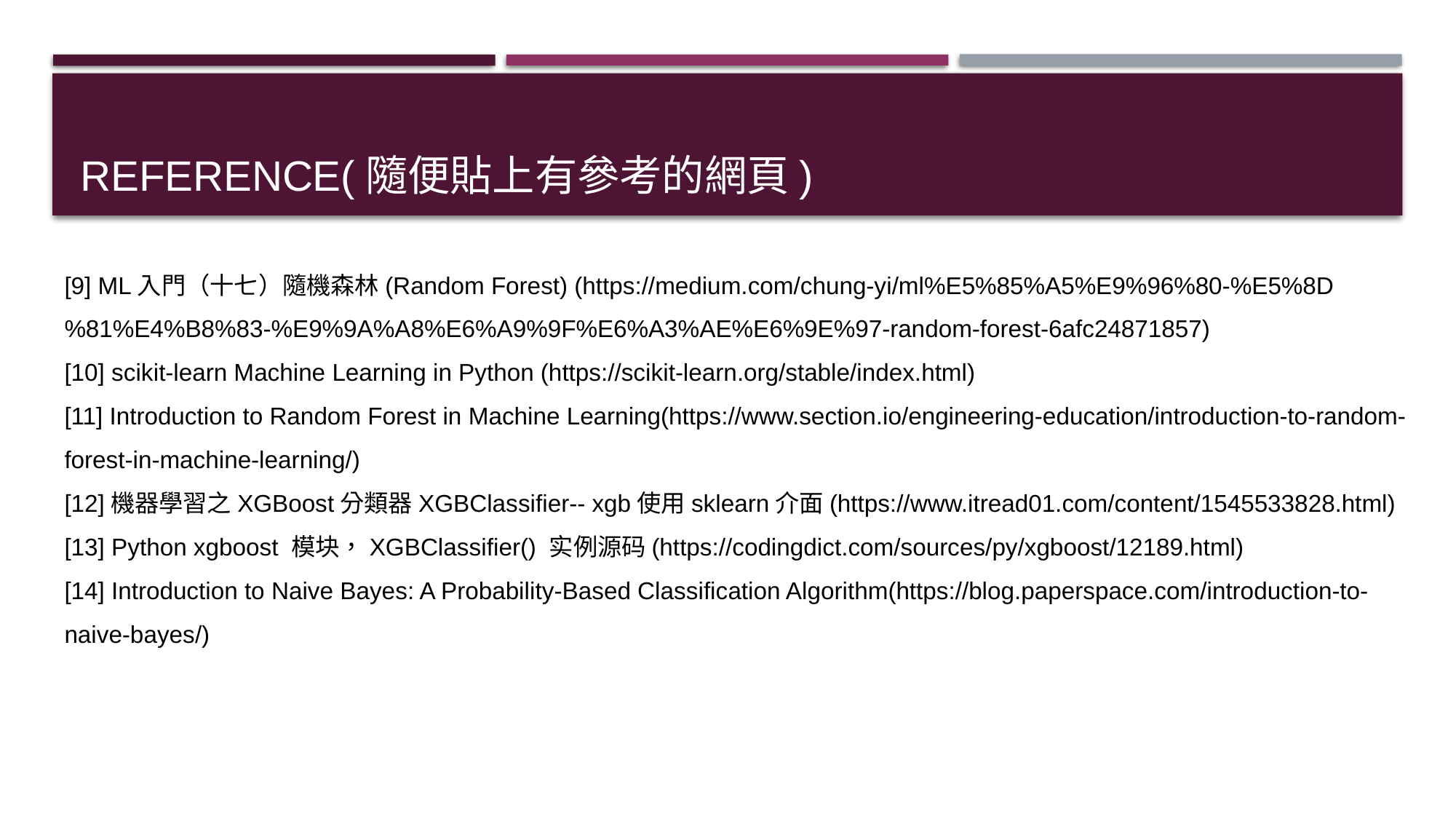

# Reference(隨便貼上有參考的網頁)

[9] ML入門（十七）隨機森林(Random Forest) (https://medium.com/chung-yi/ml%E5%85%A5%E9%96%80-%E5%8D%81%E4%B8%83-%E9%9A%A8%E6%A9%9F%E6%A3%AE%E6%9E%97-random-forest-6afc24871857)
[10] scikit-learn Machine Learning in Python (https://scikit-learn.org/stable/index.html)
[11] Introduction to Random Forest in Machine Learning(https://www.section.io/engineering-education/introduction-to-random-forest-in-machine-learning/)
[12]機器學習之XGBoost分類器XGBClassifier-- xgb使用sklearn介面(https://www.itread01.com/content/1545533828.html)
[13] Python xgboost 模块，XGBClassifier() 实例源码(https://codingdict.com/sources/py/xgboost/12189.html)
[14] Introduction to Naive Bayes: A Probability-Based Classification Algorithm(https://blog.paperspace.com/introduction-to-naive-bayes/)